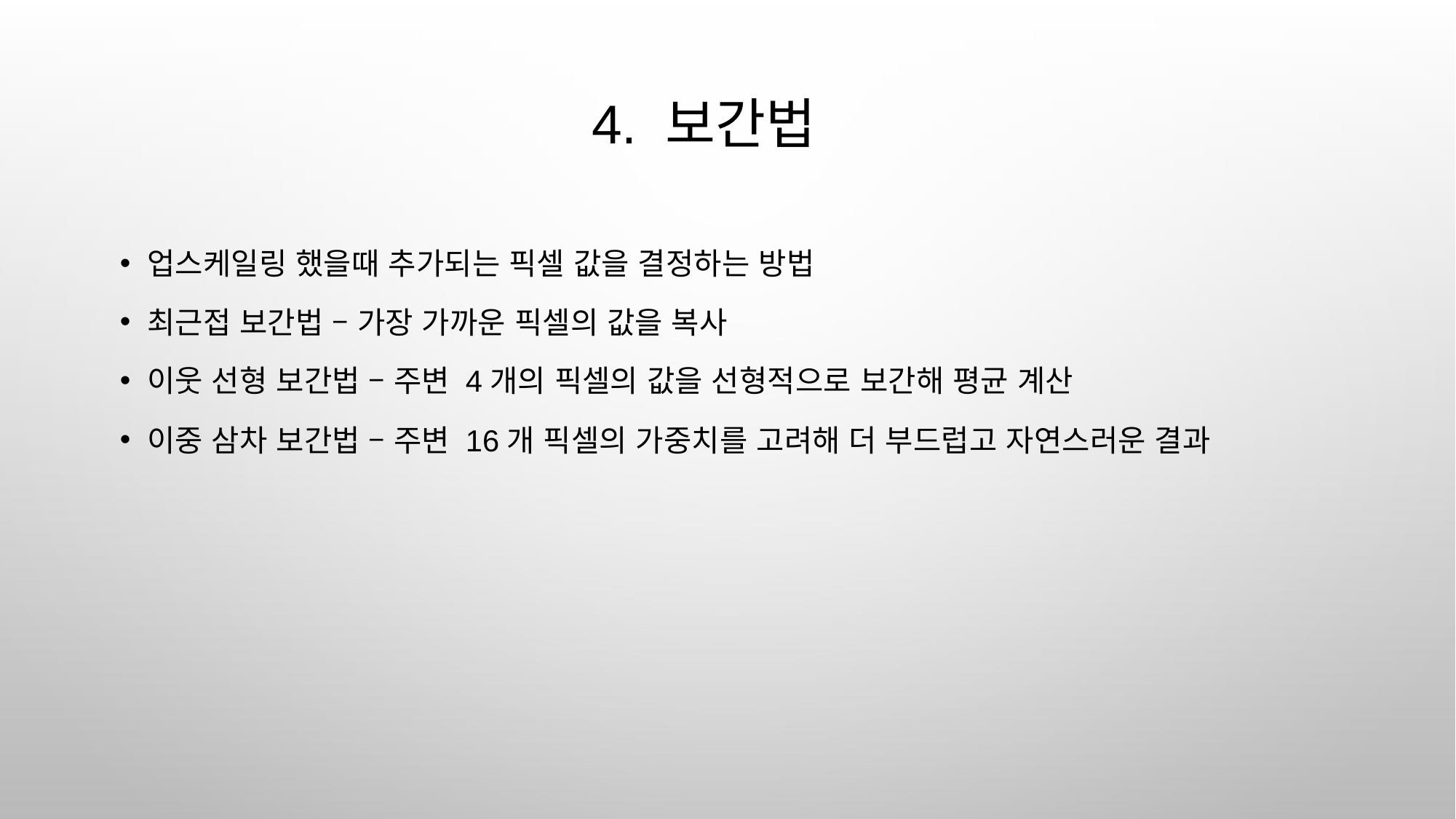

# 4. 보간법
업스케일링 했을때 추가되는 픽셀 값을 결정하는 방법
최근접 보간법 – 가장 가까운 픽셀의 값을 복사
이웃 선형 보간법 – 주변 4개의 픽셀의 값을 선형적으로 보간해 평균 계산
이중 삼차 보간법 – 주변 16개 픽셀의 가중치를 고려해 더 부드럽고 자연스러운 결과